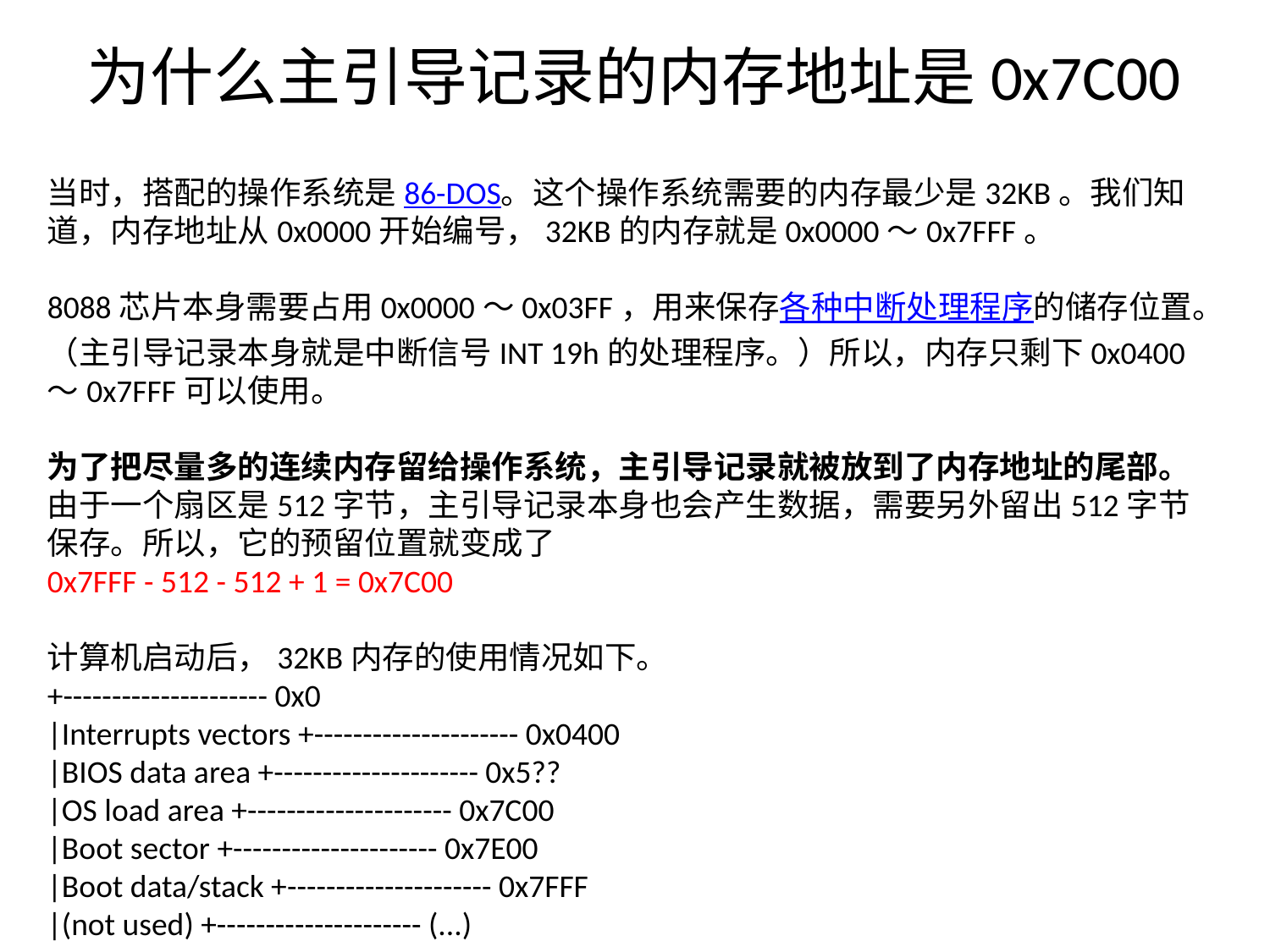

# 为什么主引导记录的内存地址是0x7C00
当时，搭配的操作系统是86-DOS。这个操作系统需要的内存最少是32KB。我们知道，内存地址从0x0000开始编号，32KB的内存就是0x0000～0x7FFF。

8088芯片本身需要占用0x0000～0x03FF，用来保存各种中断处理程序的储存位置。（主引导记录本身就是中断信号INT 19h的处理程序。）所以，内存只剩下0x0400～0x7FFF可以使用。

为了把尽量多的连续内存留给操作系统，主引导记录就被放到了内存地址的尾部。由于一个扇区是512字节，主引导记录本身也会产生数据，需要另外留出512字节保存。所以，它的预留位置就变成了
0x7FFF - 512 - 512 + 1 = 0x7C00

计算机启动后，32KB内存的使用情况如下。
+--------------------- 0x0
|Interrupts vectors +--------------------- 0x0400
|BIOS data area +--------------------- 0x5??
|OS load area +--------------------- 0x7C00
|Boot sector +--------------------- 0x7E00
|Boot data/stack +--------------------- 0x7FFF
|(not used) +--------------------- (...)